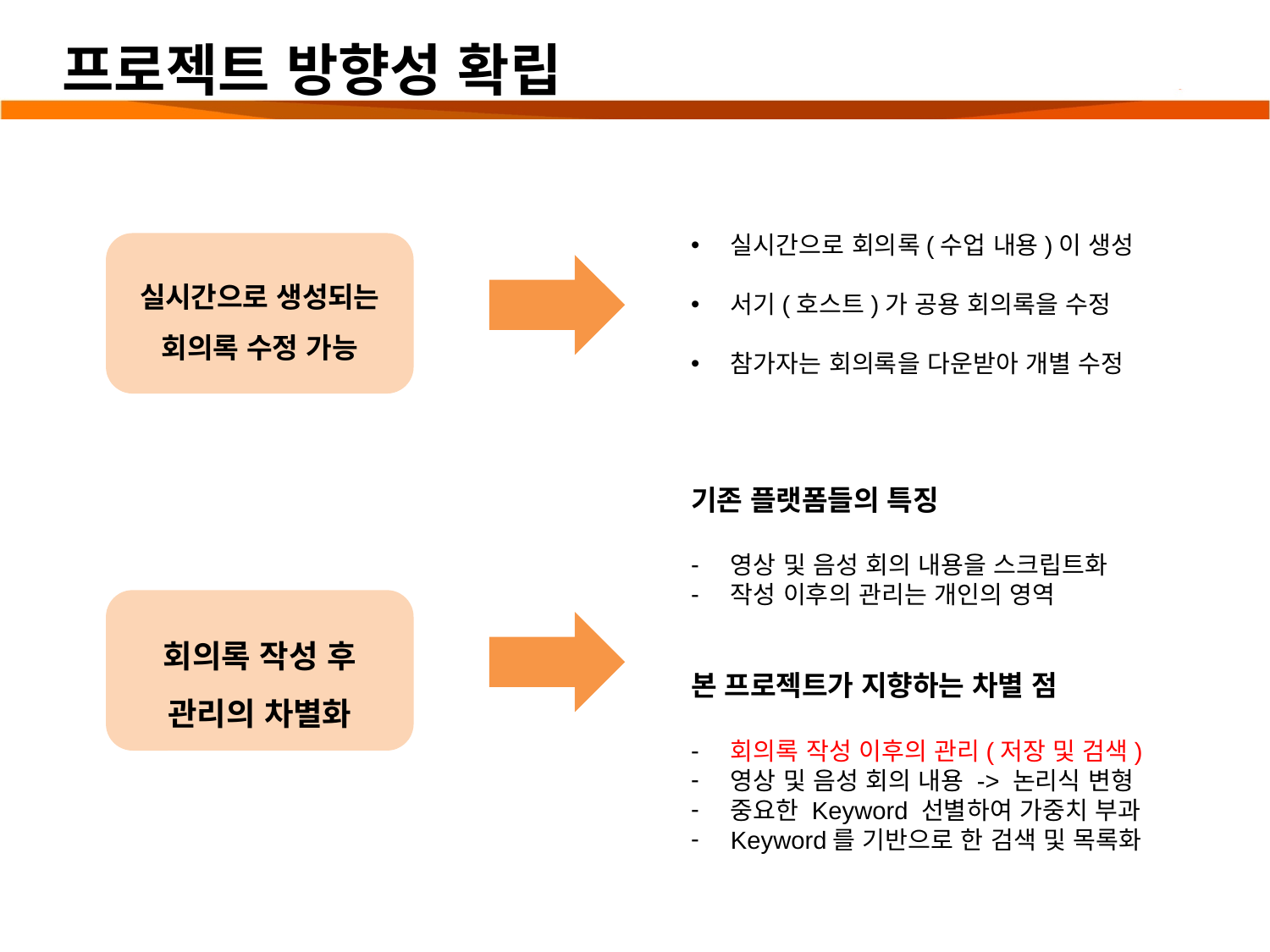

# 프로젝트 방향성 확립
실시간으로 회의록(수업 내용)이 생성

서기(호스트)가 공용 회의록을 수정

참가자는 회의록을 다운받아 개별 수정
실시간으로 생성되는
회의록 수정 가능

기존 플랫폼들의 특징

영상 및 음성 회의 내용을 스크립트화
작성 이후의 관리는 개인의 영역

본 프로젝트가 지향하는 차별 점

회의록 작성 이후의 관리(저장 및 검색)
영상 및 음성 회의 내용 -> 논리식 변형
중요한 Keyword 선별하여 가중치 부과
Keyword를 기반으로 한 검색 및 목록화

회의록 작성 후
관리의 차별화